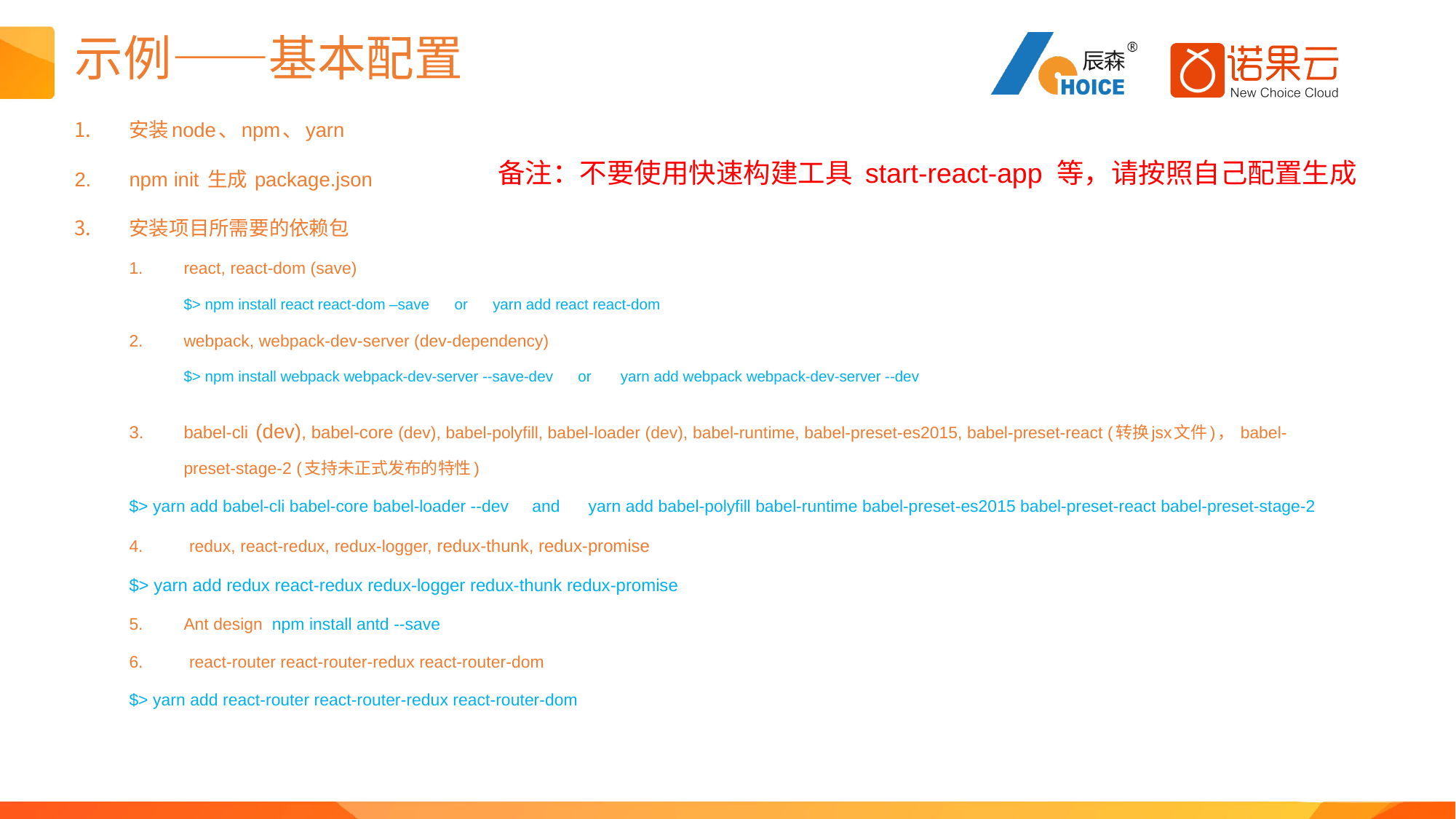

# 示例——基本配置
安装node、npm、yarn
npm init 生成 package.json
安装项目所需要的依赖包
react, react-dom (save)
$> npm install react react-dom –save      or      yarn add react react-dom
webpack, webpack-dev-server (dev-dependency)
$> npm install webpack webpack-dev-server --save-dev      or       yarn add webpack webpack-dev-server --dev
babel-cli (dev), babel-core (dev), babel-polyfill, babel-loader (dev), babel-runtime, babel-preset-es2015, babel-preset-react (转换jsx文件)， babel-preset-stage-2 (支持未正式发布的特性)
	$> yarn add babel-cli babel-core babel-loader --dev     and      yarn add babel-polyfill babel-runtime babel-preset-es2015 babel-preset-react babel-preset-stage-2
4. 	redux, react-redux, redux-logger, redux-thunk, redux-promise
	$> yarn add redux react-redux redux-logger redux-thunk redux-promise
Ant design  npm install antd --save
6.	react-router react-router-redux react-router-dom
	$> yarn add react-router react-router-redux react-router-dom
备注：不要使用快速构建工具 start-react-app 等，请按照自己配置生成